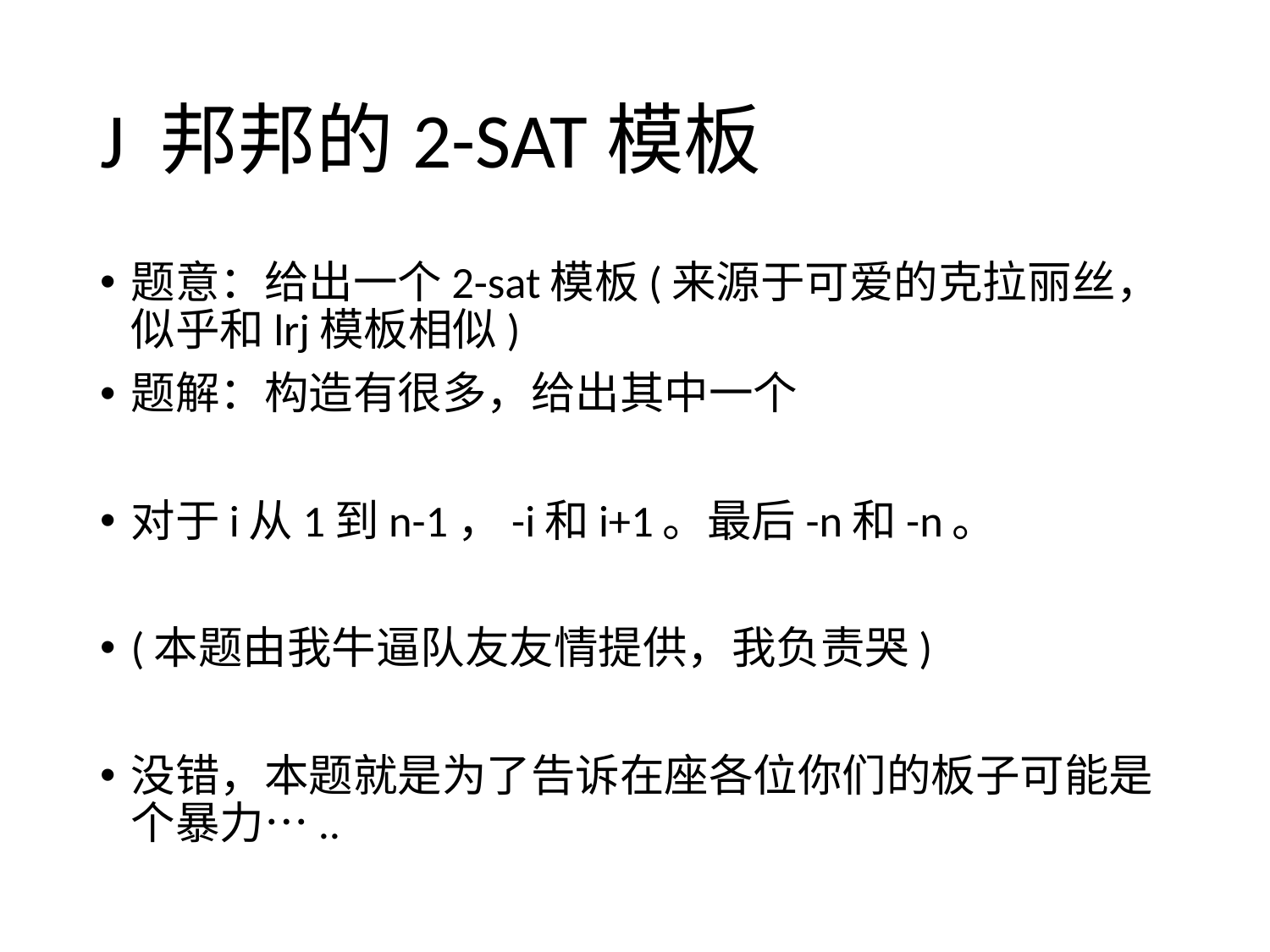

# J 邦邦的2-SAT模板
题意：给出一个2-sat模板(来源于可爱的克拉丽丝，似乎和lrj模板相似)
题解：构造有很多，给出其中一个

对于i从1到n-1，-i和i+1。最后-n和-n。

(本题由我牛逼队友友情提供，我负责哭)

没错，本题就是为了告诉在座各位你们的板子可能是个暴力…..